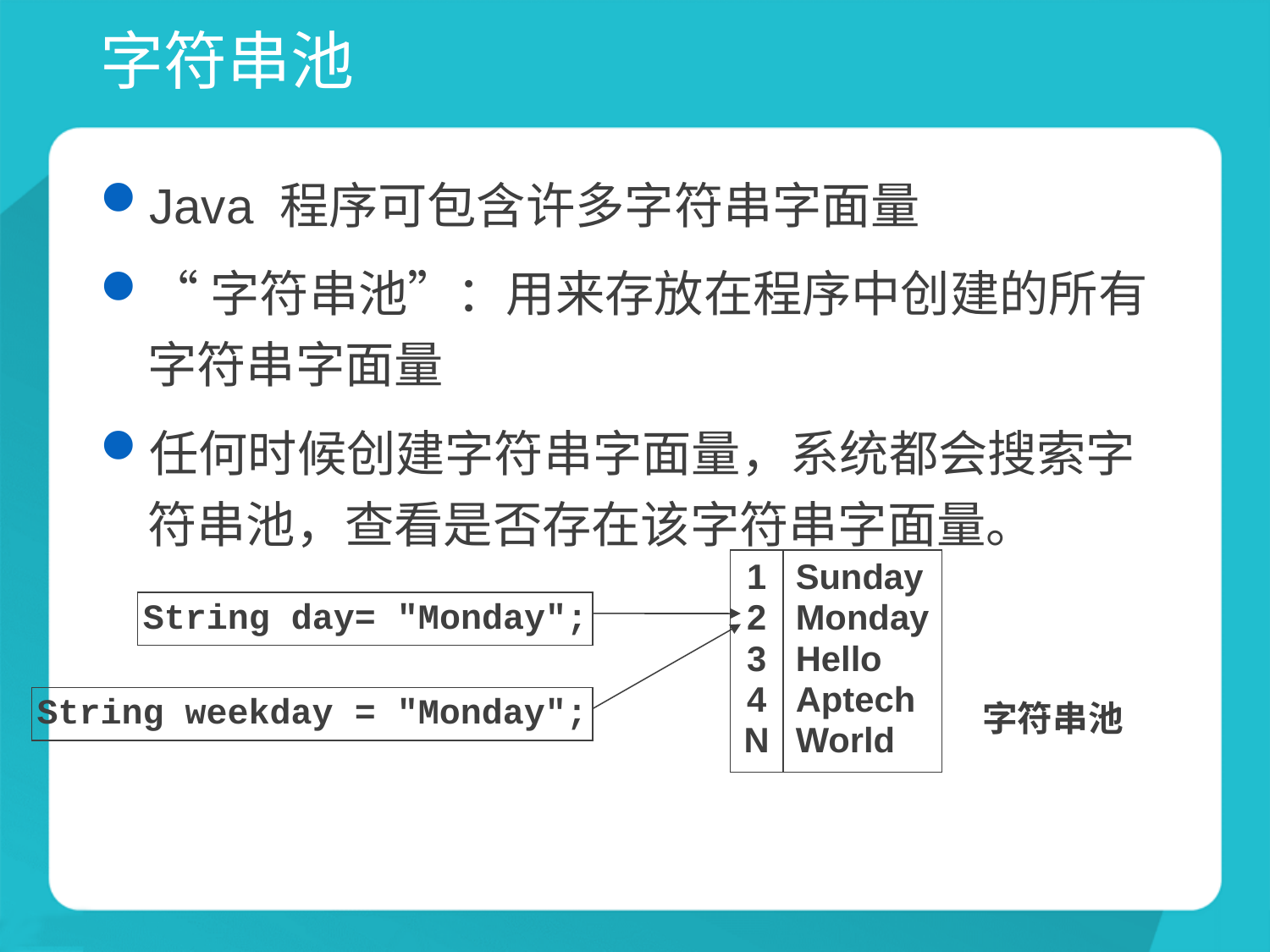

# 字符串池
Java 程序可包含许多字符串字面量
“字符串池”：用来存放在程序中创建的所有字符串字面量
任何时候创建字符串字面量，系统都会搜索字符串池，查看是否存在该字符串字面量。
1
2
3
4
N
Sunday
Monday
Hello
Aptech
World
String day= "Monday";

String weekday = "Monday";
字符串池